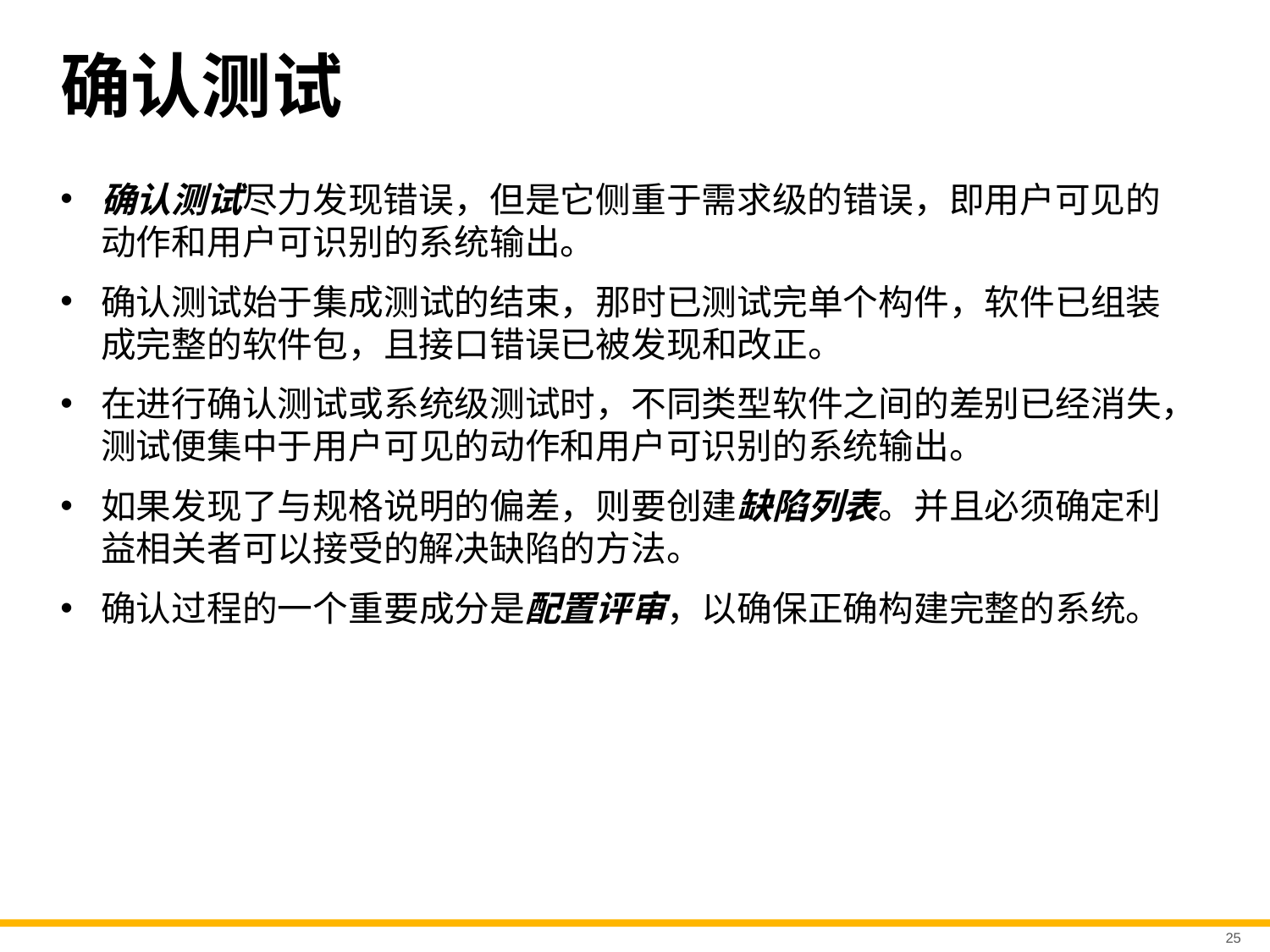

# 确认测试
确认测试尽力发现错误，但是它侧重于需求级的错误，即用户可见的动作和用户可识别的系统输出。
确认测试始于集成测试的结束，那时已测试完单个构件，软件已组装成完整的软件包，且接口错误已被发现和改正。
在进行确认测试或系统级测试时，不同类型软件之间的差别已经消失，测试便集中于用户可见的动作和用户可识别的系统输出。
如果发现了与规格说明的偏差，则要创建缺陷列表。并且必须确定利益相关者可以接受的解决缺陷的方法。
确认过程的一个重要成分是配置评审，以确保正确构建完整的系统。
25